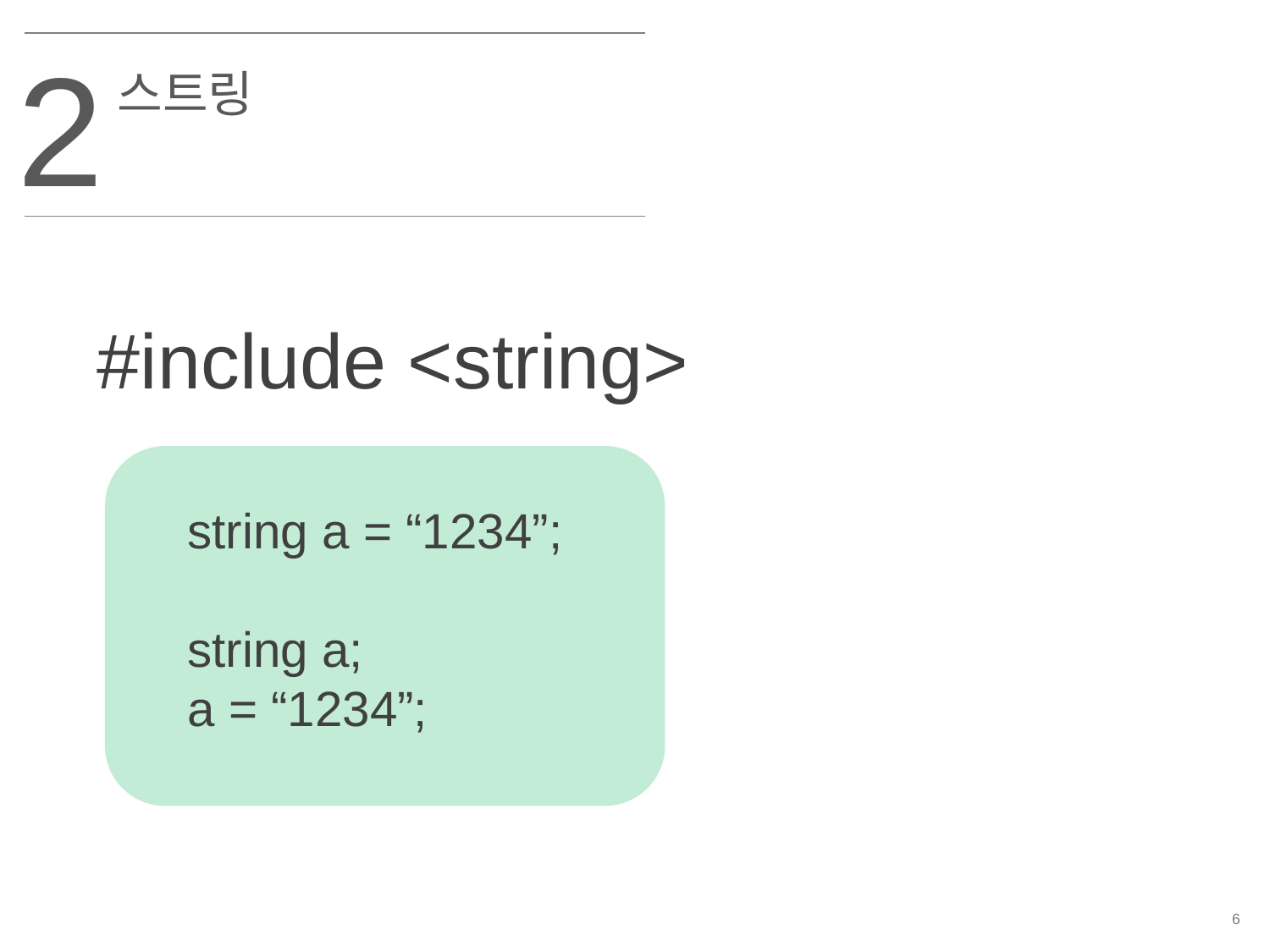

2
스트링
#include <string>

string a = “1234”;

string a;
a = “1234”;